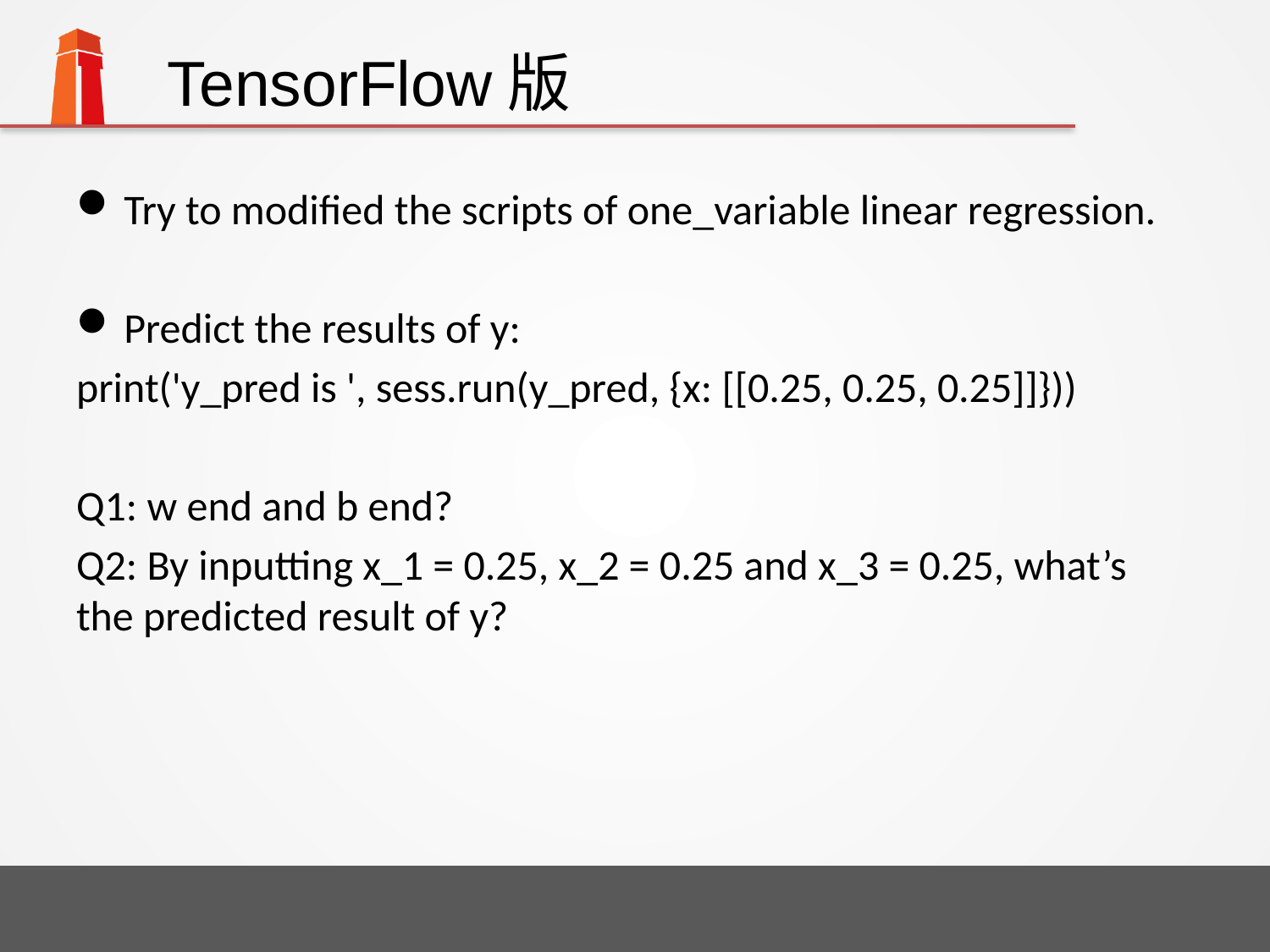

# TensorFlow版
Try to modified the scripts of one_variable linear regression.

Predict the results of y:
print('y_pred is ', sess.run(y_pred, {x: [[0.25, 0.25, 0.25]]}))

Q1: w end and b end?
Q2: By inputting x_1 = 0.25, x_2 = 0.25 and x_3 = 0.25, what’s the predicted result of y?